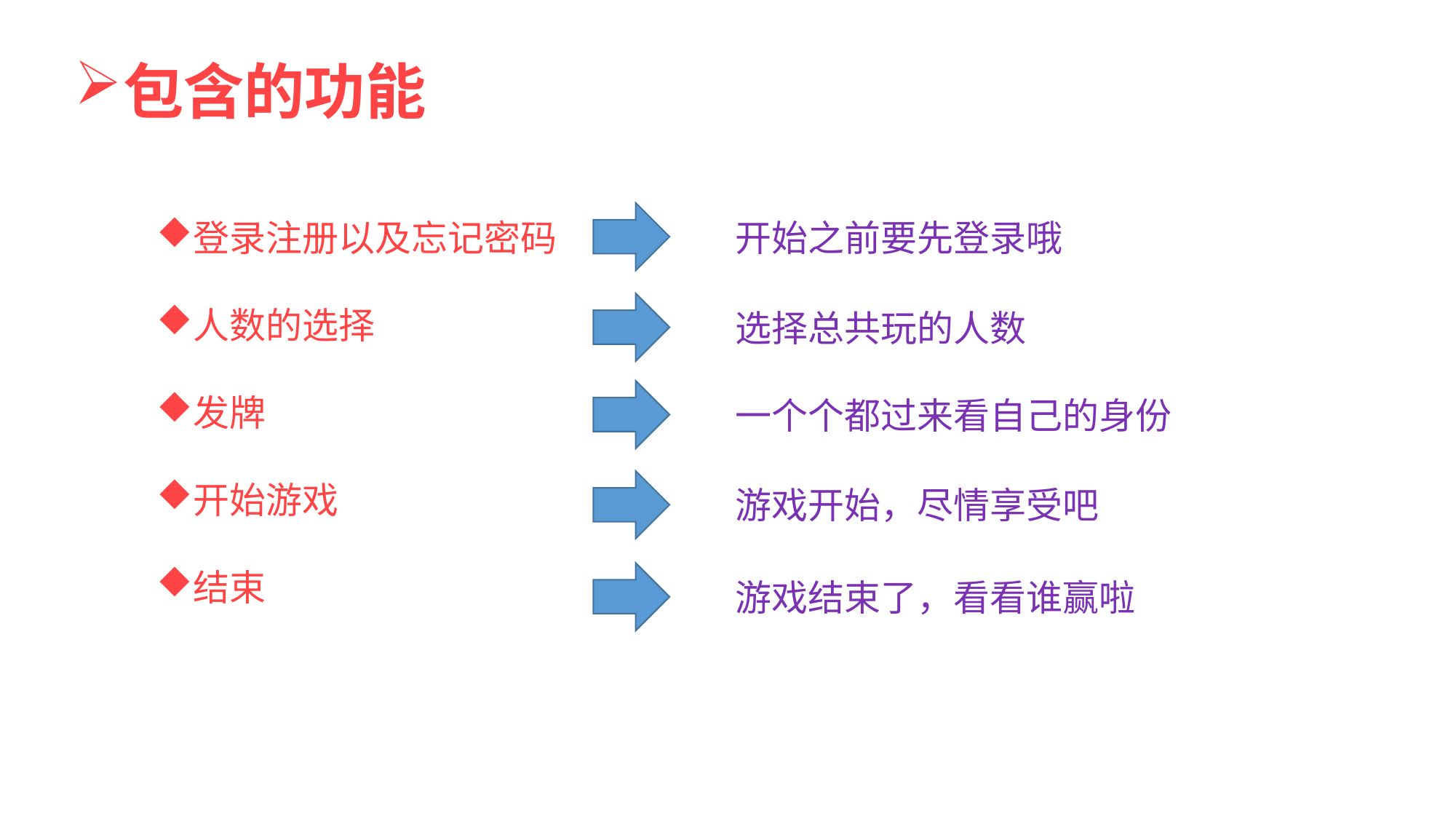

包含的功能

登录注册以及忘记密码

人数的选择

发牌

开始游戏

结束
开始之前要先登录哦

选择总共玩的人数

一个个都过来看自己的身份

游戏开始，尽情享受吧

游戏结束了，看看谁赢啦